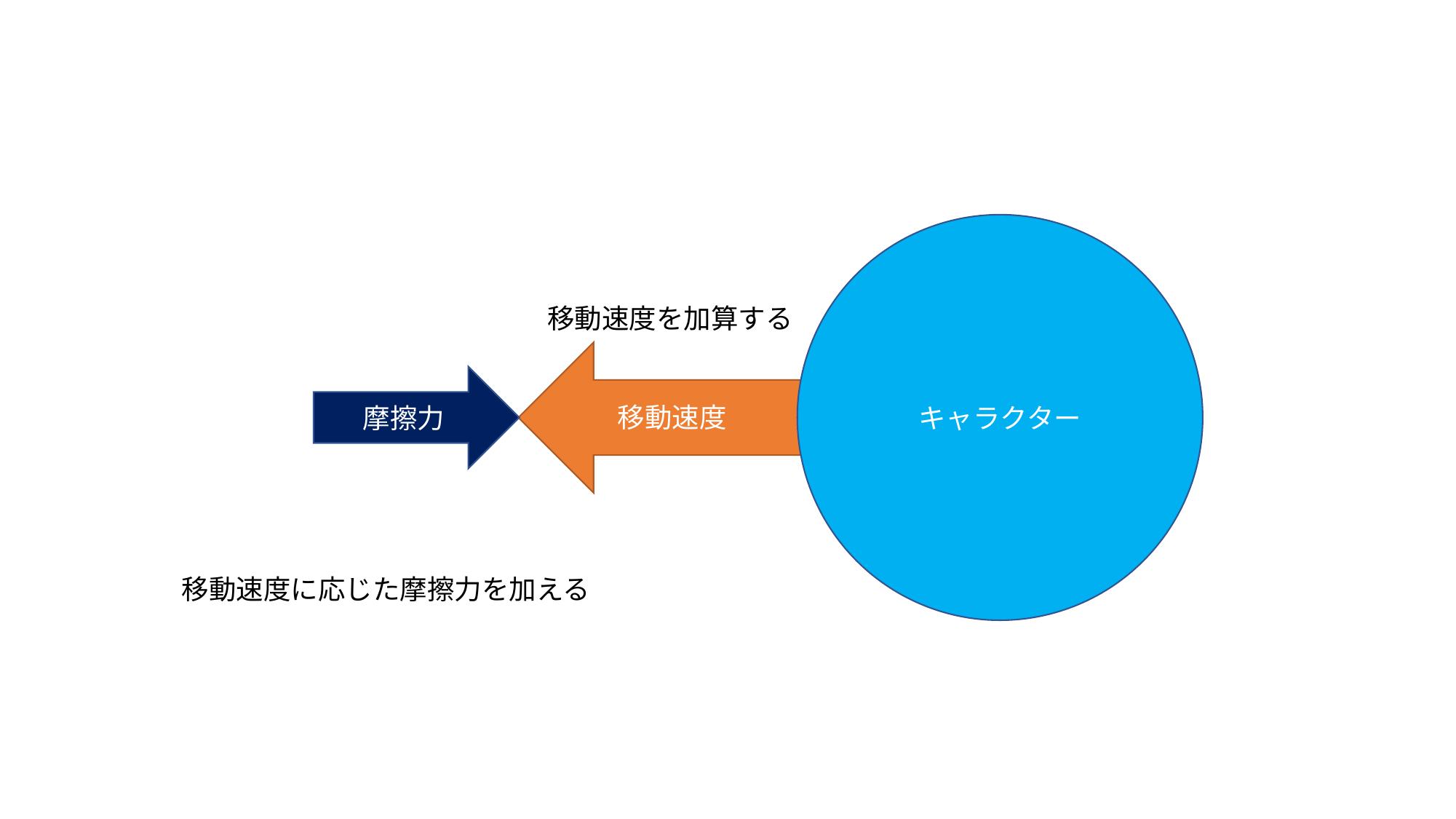

キャラクター
移動速度を加算する

摩擦力
移動速度
移動速度に応じた摩擦力を加える